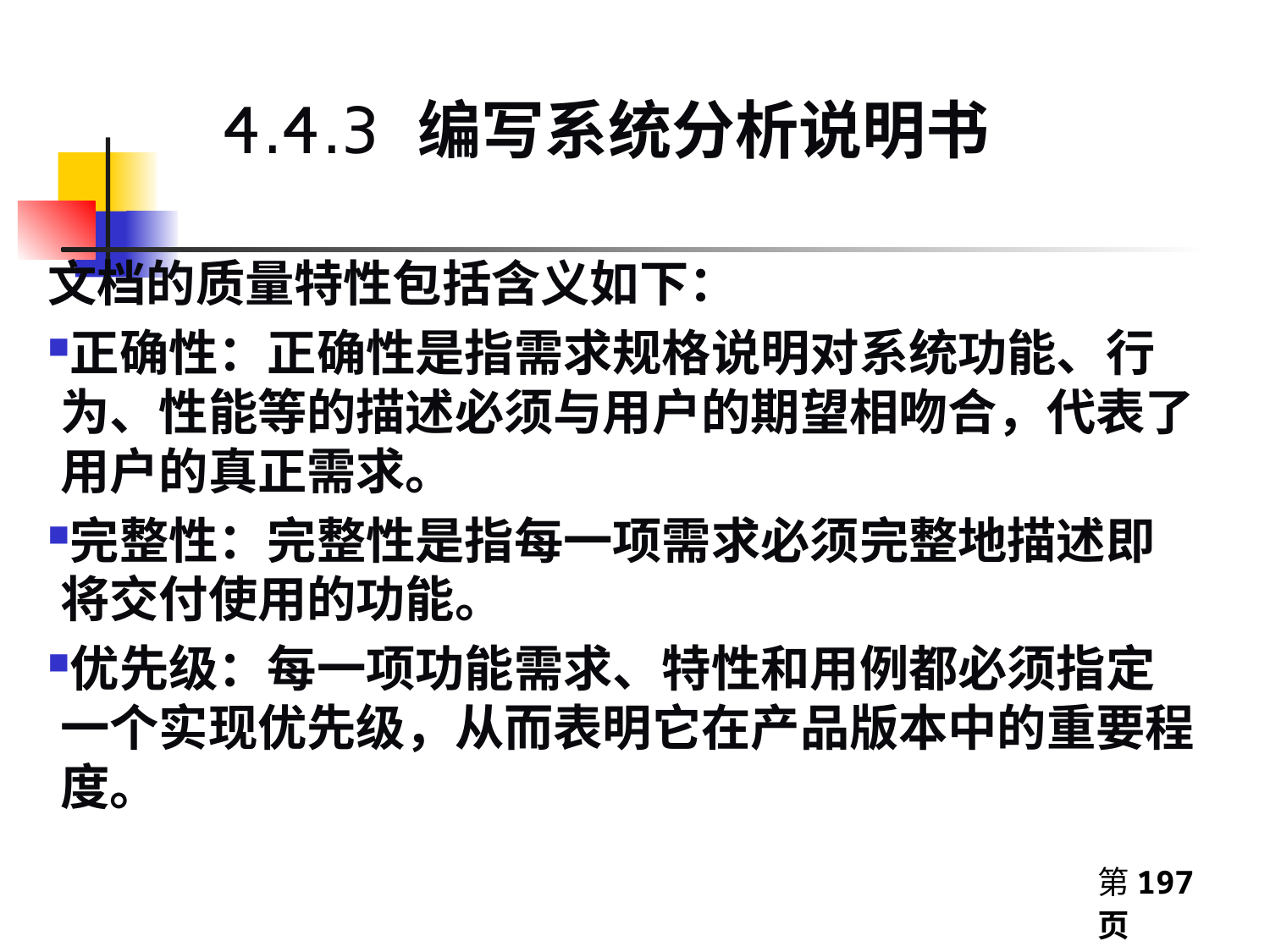

4.4.3 编写系统分析说明书
文档的质量特性包括含义如下：
正确性：正确性是指需求规格说明对系统功能、行为、性能等的描述必须与用户的期望相吻合，代表了用户的真正需求。
完整性：完整性是指每一项需求必须完整地描述即将交付使用的功能。
优先级：每一项功能需求、特性和用例都必须指定一个实现优先级，从而表明它在产品版本中的重要程度。